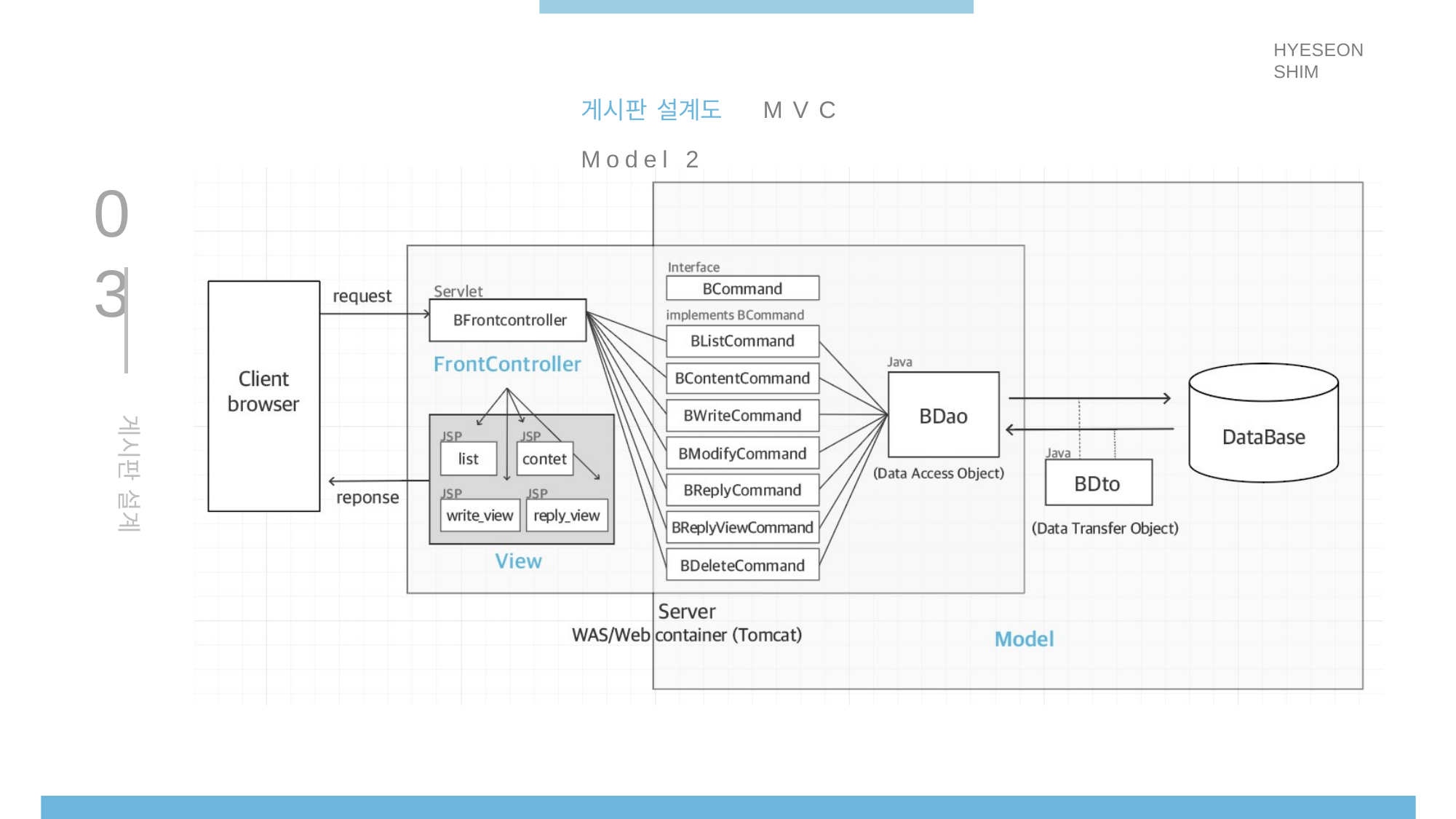

HYESEON SHIM
게시판 설계도	MVC Model 2

# 03

게시판 설계